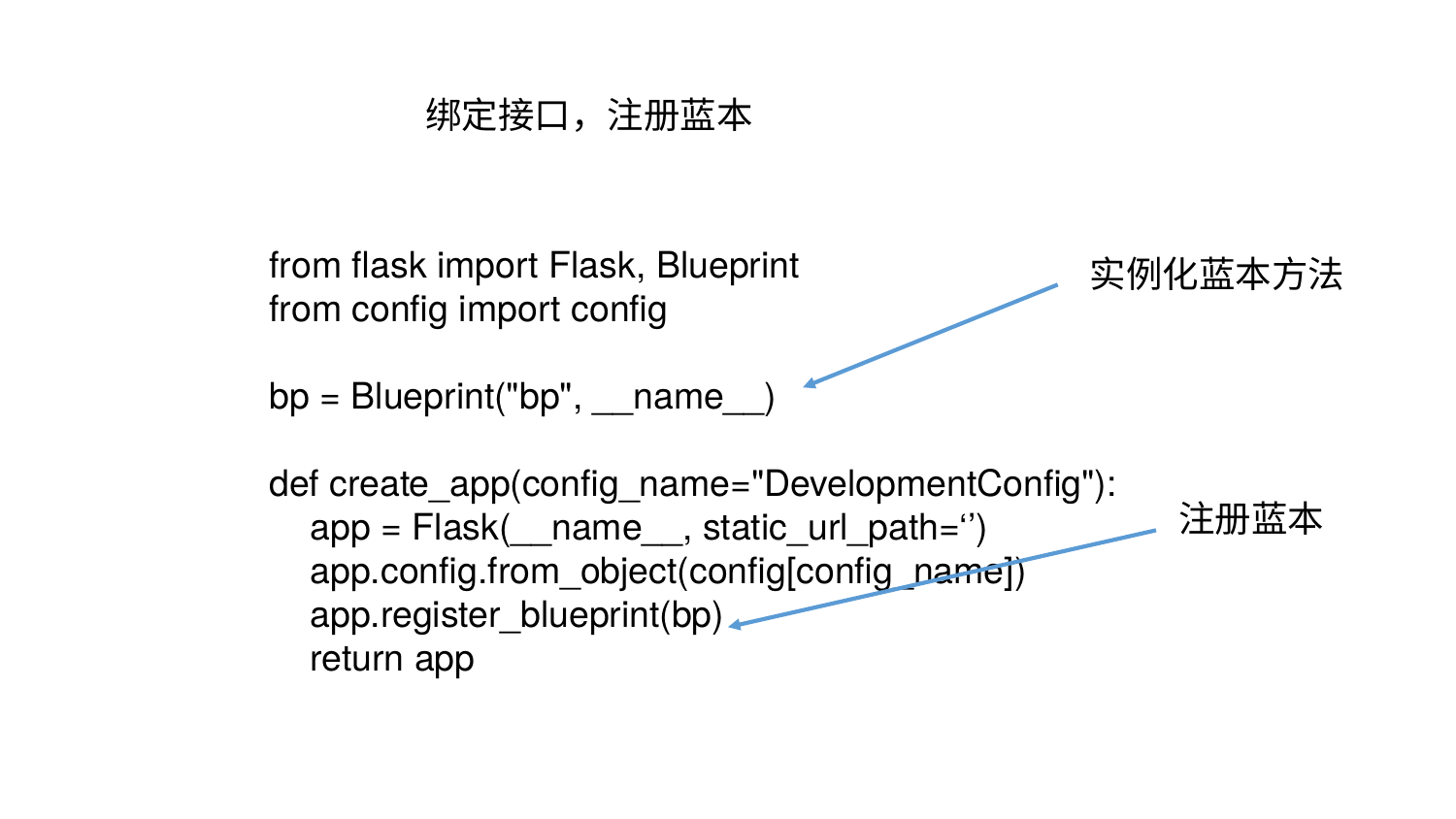

绑定接口，注册蓝本
from flask import Flask, Blueprint
from config import config
bp = Blueprint("bp", __name__)
def create_app(config_name="DevelopmentConfig"):
    app = Flask(__name__, static_url_path=‘’)
    app.config.from_object(config[config_name])
    app.register_blueprint(bp)
    return app

实例化蓝本方法
 注册蓝本